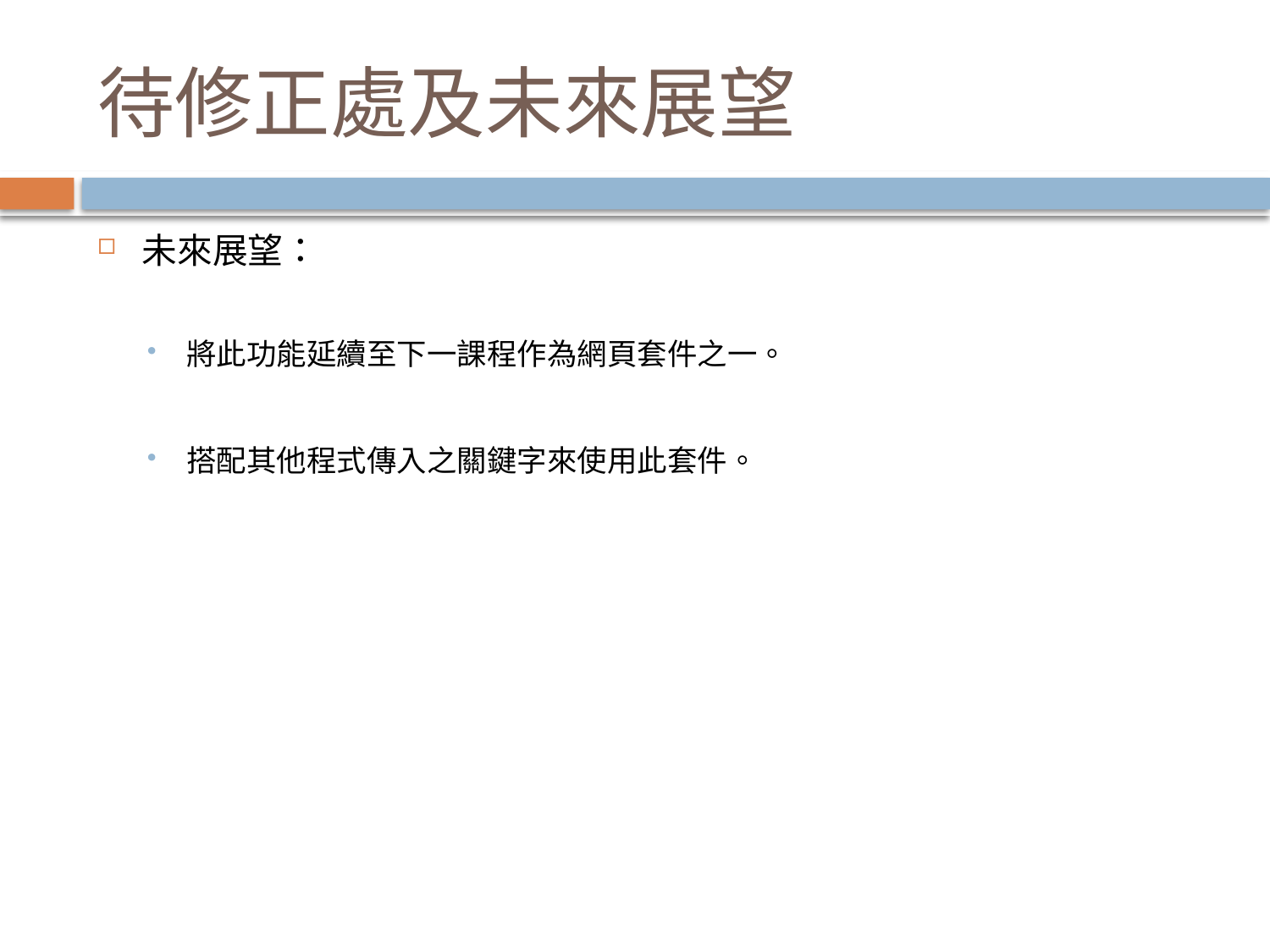

# 待修正處及未來展望
未來展望：

將此功能延續至下一課程作為網頁套件之一。

搭配其他程式傳入之關鍵字來使用此套件。